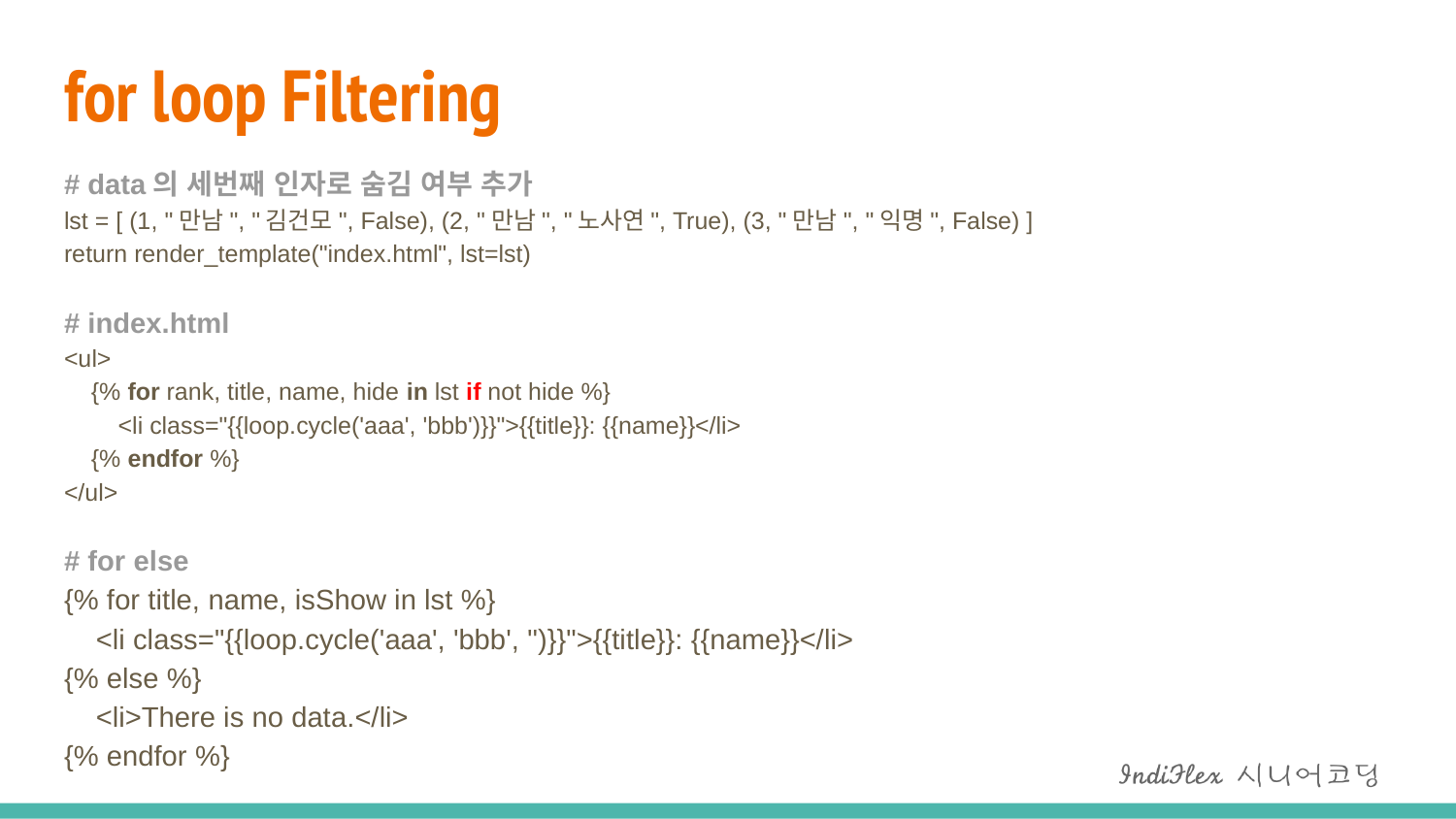

# for loop Filtering
# data의 세번째 인자로 숨김 여부 추가 lst = [ (1, "만남", "김건모", False), (2, "만남", "노사연", True), (3, "만남", "익명", False) ] return render_template("index.html", lst=lst)
# index.html <ul> {% for rank, title, name, hide in lst if not hide %} <li class="{{loop.cycle('aaa', 'bbb')}}">{{title}}: {{name}}</li> {% endfor %} </ul>
# for else {% for title, name, isShow in lst %} <li class="{{loop.cycle('aaa', 'bbb', '')}}">{{title}}: {{name}}</li> {% else %} <li>There is no data.</li> {% endfor %}